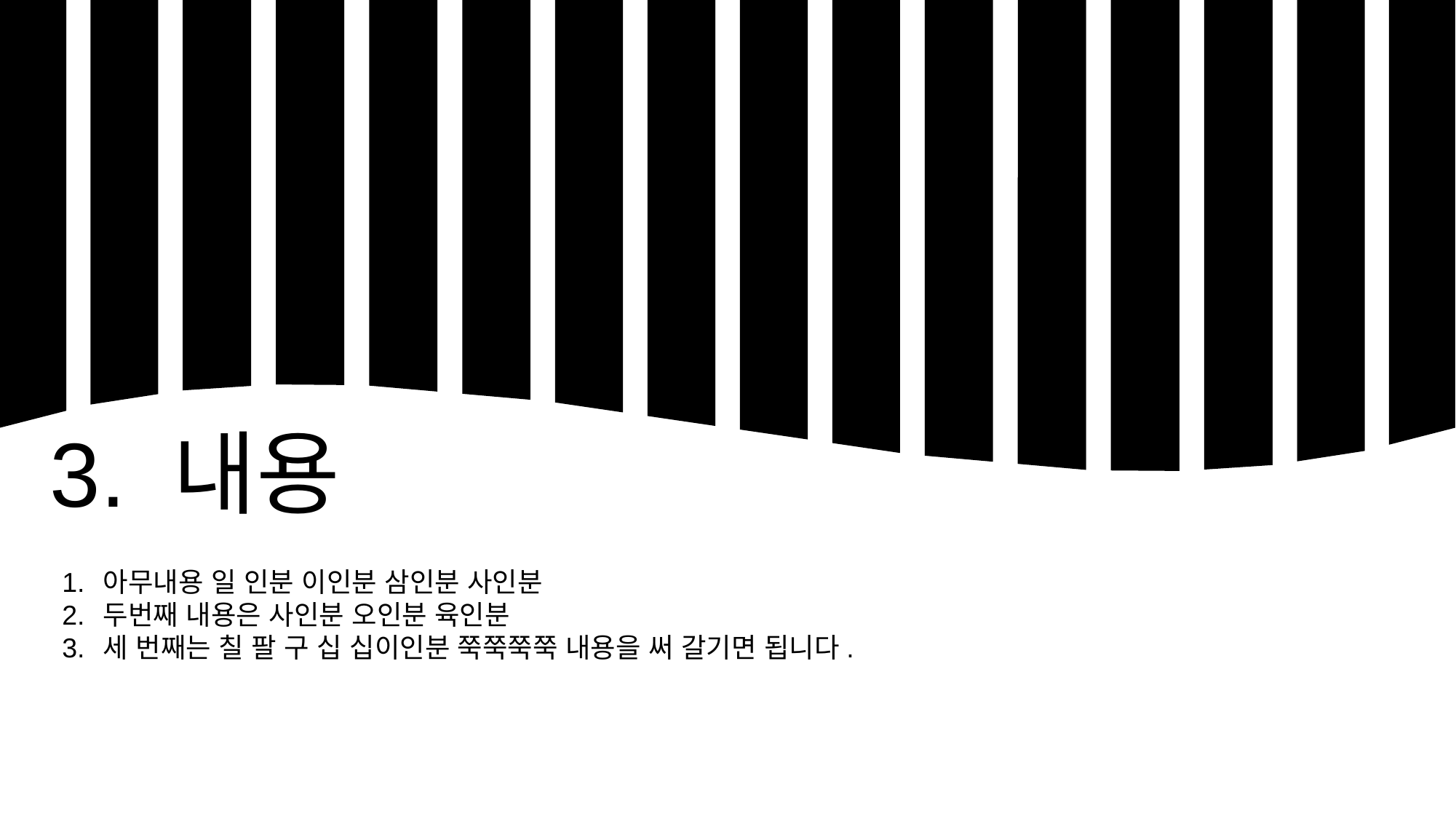

----------------
3. 내용
아무내용 일 인분 이인분 삼인분 사인분
두번째 내용은 사인분 오인분 육인분
세 번째는 칠 팔 구 십 십이인분 쭉쭉쭉쭉 내용을 써 갈기면 됩니다.